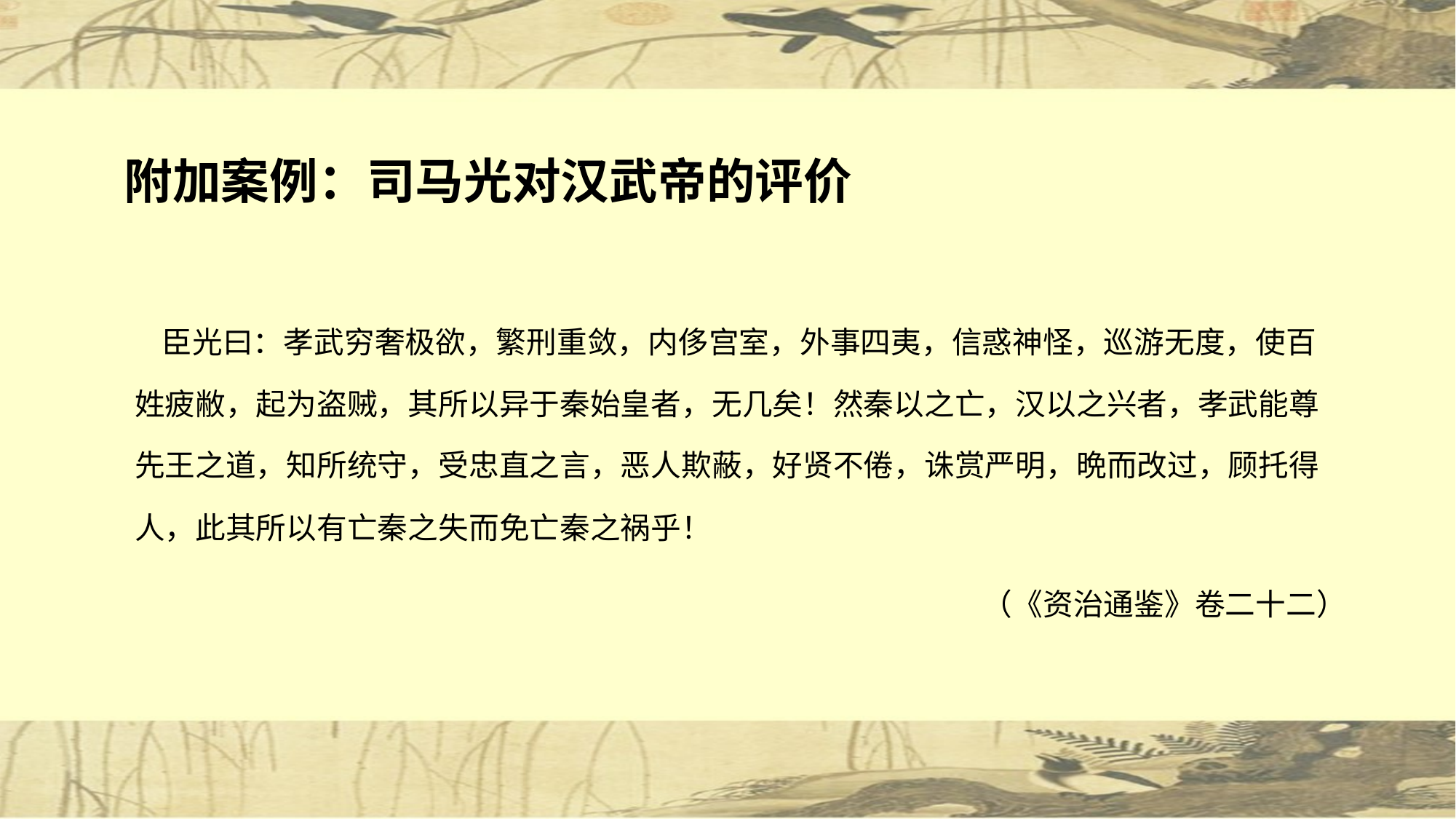

# 附加案例：司马光对汉武帝的评价
   臣光曰：孝武穷奢极欲，繁刑重敛，内侈宫室，外事四夷，信惑神怪，巡游无度，使百姓疲敝，起为盗贼，其所以异于秦始皇者，无几矣！然秦以之亡，汉以之兴者，孝武能尊先王之道，知所统守，受忠直之言，恶人欺蔽，好贤不倦，诛赏严明，晩而改过，顾托得人，此其所以有亡秦之失而免亡秦之祸乎！
（《资治通鉴》卷二十二）